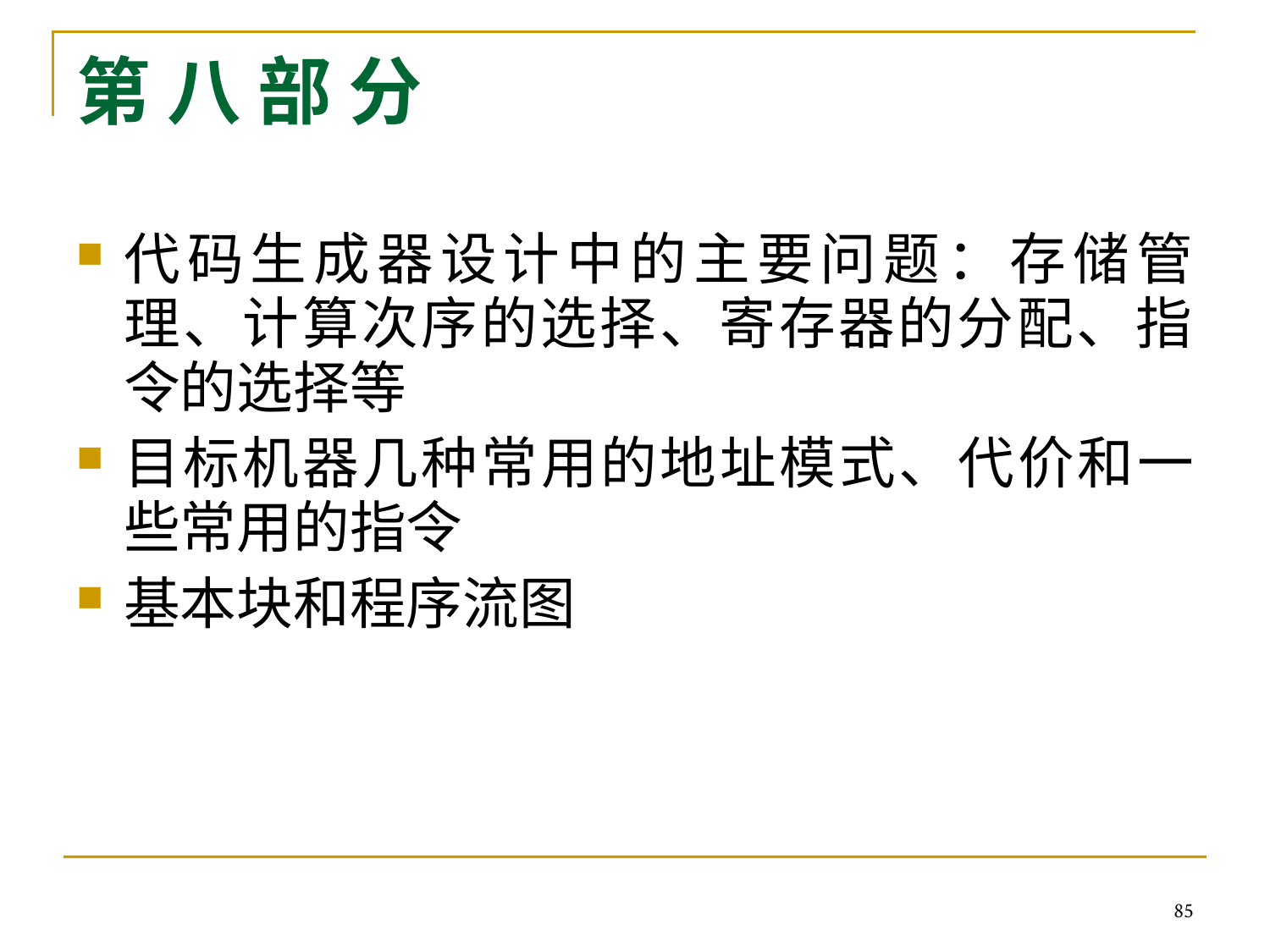

# 第 八 部 分
代码生成器设计中的主要问题：存储管理、计算次序的选择、寄存器的分配、指令的选择等
目标机器几种常用的地址模式、代价和一些常用的指令
基本块和程序流图
85